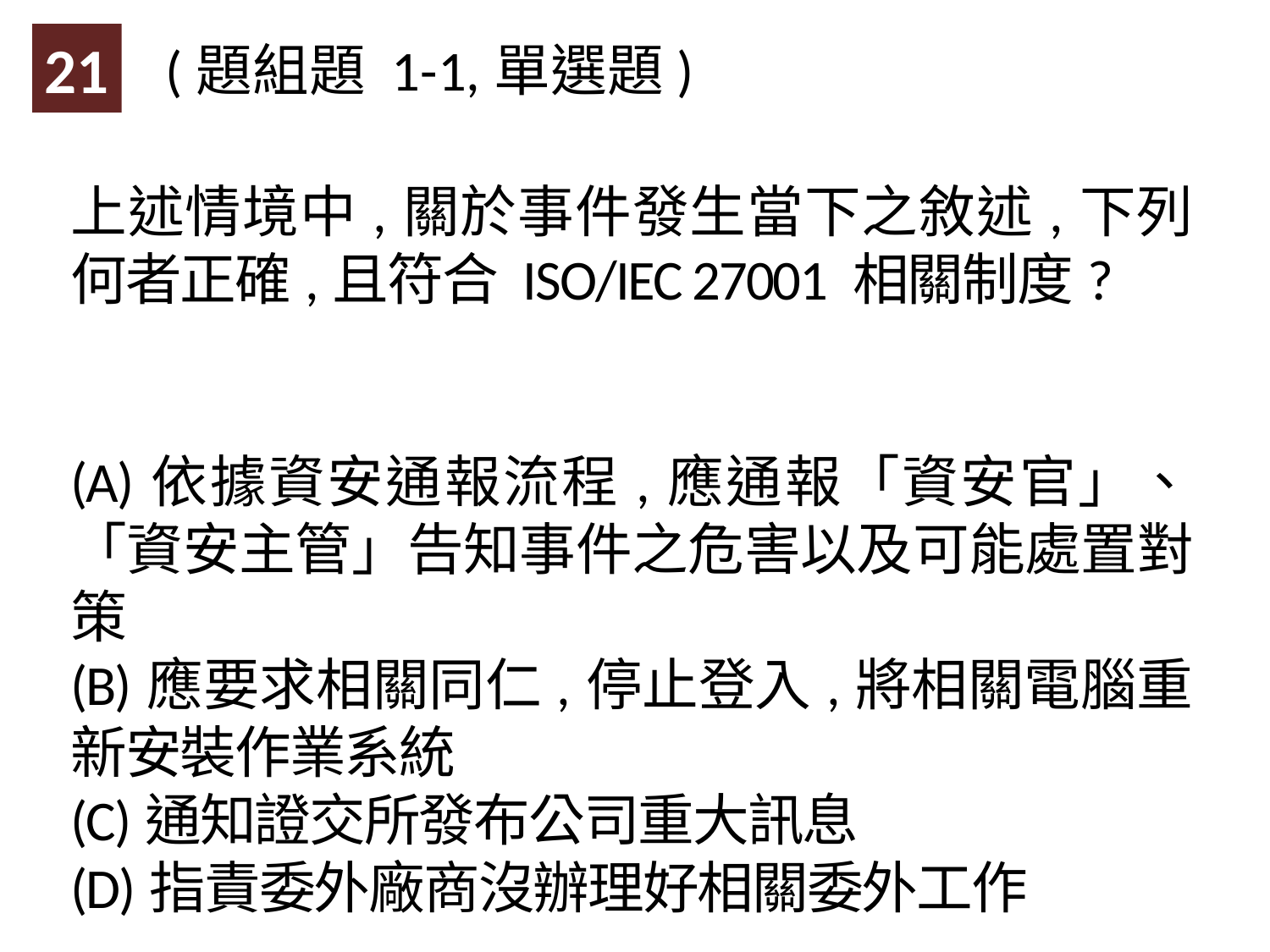

21
(題組題 1-1,單選題)
上述情境中,關於事件發生當下之敘述,下列何者正確,且符合 ISO/IEC 27001 相關制度?

(A)依據資安通報流程,應通報「資安官」、「資安主管」告知事件之危害以及可能處置對策
(B)應要求相關同仁,停止登入,將相關電腦重新安裝作業系統
(C)通知證交所發布公司重大訊息
(D)指責委外廠商沒辦理好相關委外工作